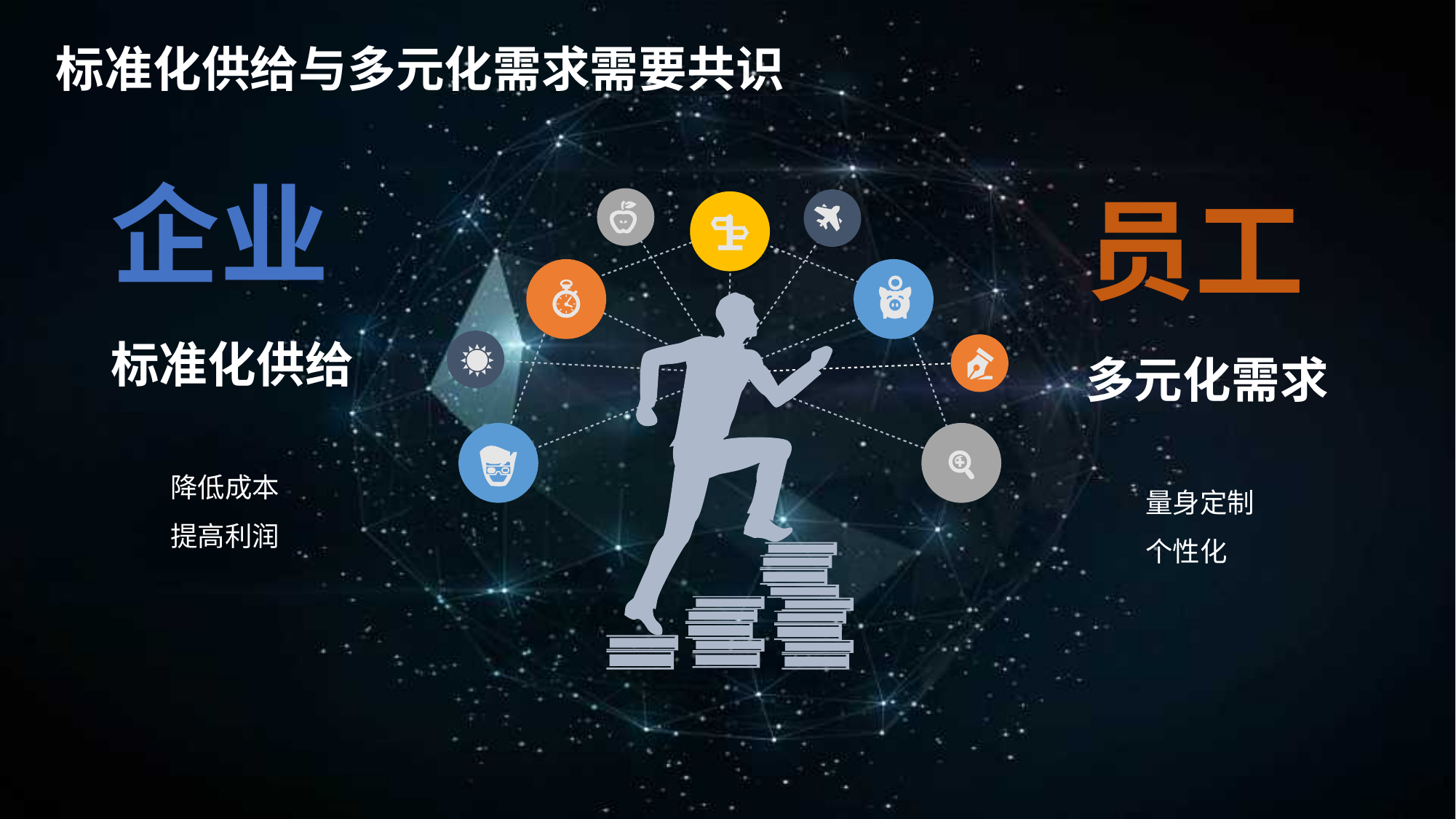

标准化供给与多元化需求需要共识
企业
员工

标准化供给
多元化需求
降低成本
提高利润
量身定制
个性化